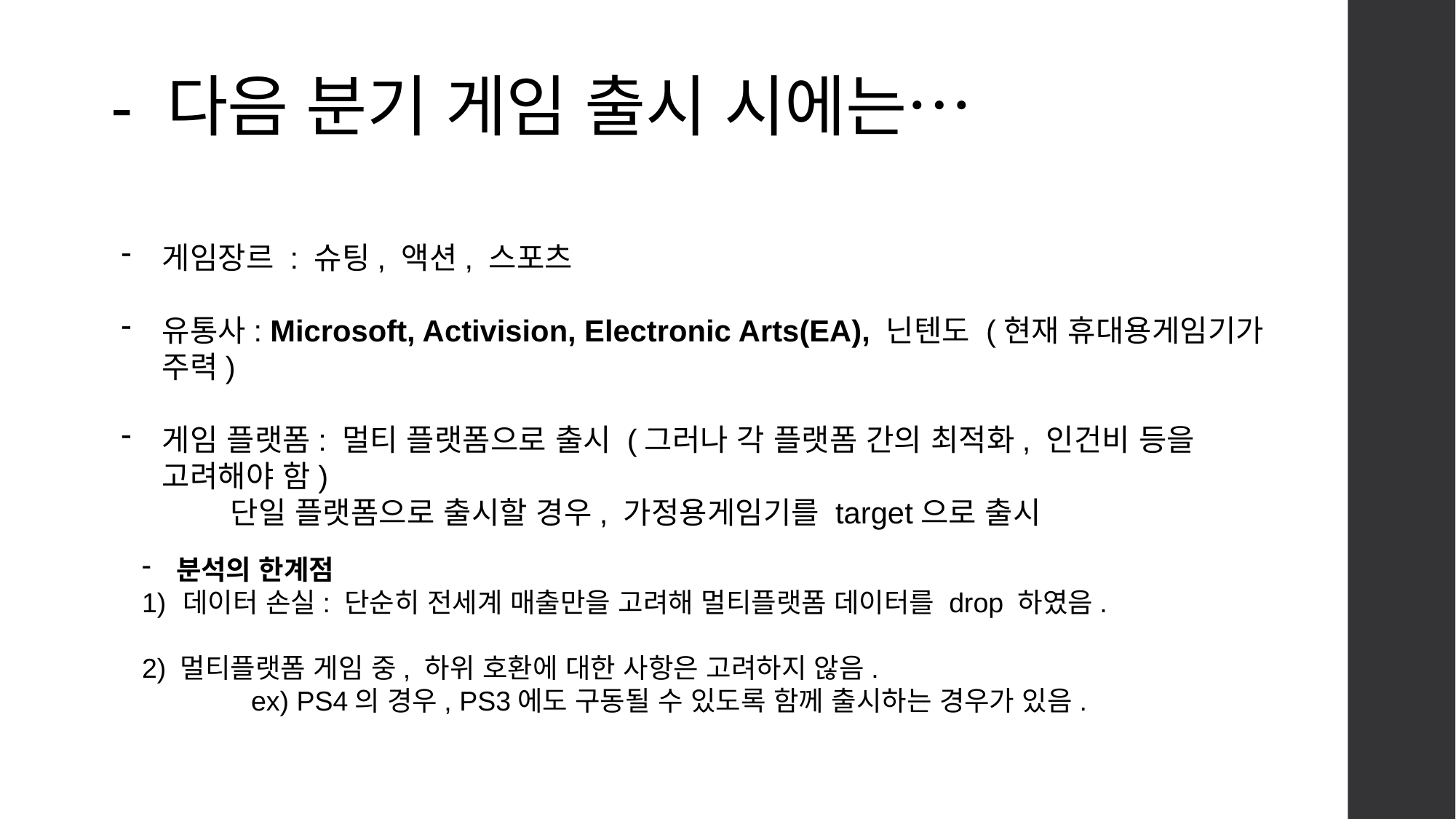

# - 다음 분기 게임 출시 시에는…
게임장르 : 슈팅, 액션, 스포츠

유통사: Microsoft, Activision, Electronic Arts(EA), 닌텐도 (현재 휴대용게임기가 주력)

게임 플랫폼: 멀티 플랫폼으로 출시 (그러나 각 플랫폼 간의 최적화, 인건비 등을 고려해야 함)
	단일 플랫폼으로 출시할 경우, 가정용게임기를 target으로 출시
분석의 한계점
데이터 손실: 단순히 전세계 매출만을 고려해 멀티플랫폼 데이터를 drop 하였음.

2) 멀티플랫폼 게임 중, 하위 호환에 대한 사항은 고려하지 않음.
	ex) PS4의 경우, PS3에도 구동될 수 있도록 함께 출시하는 경우가 있음.